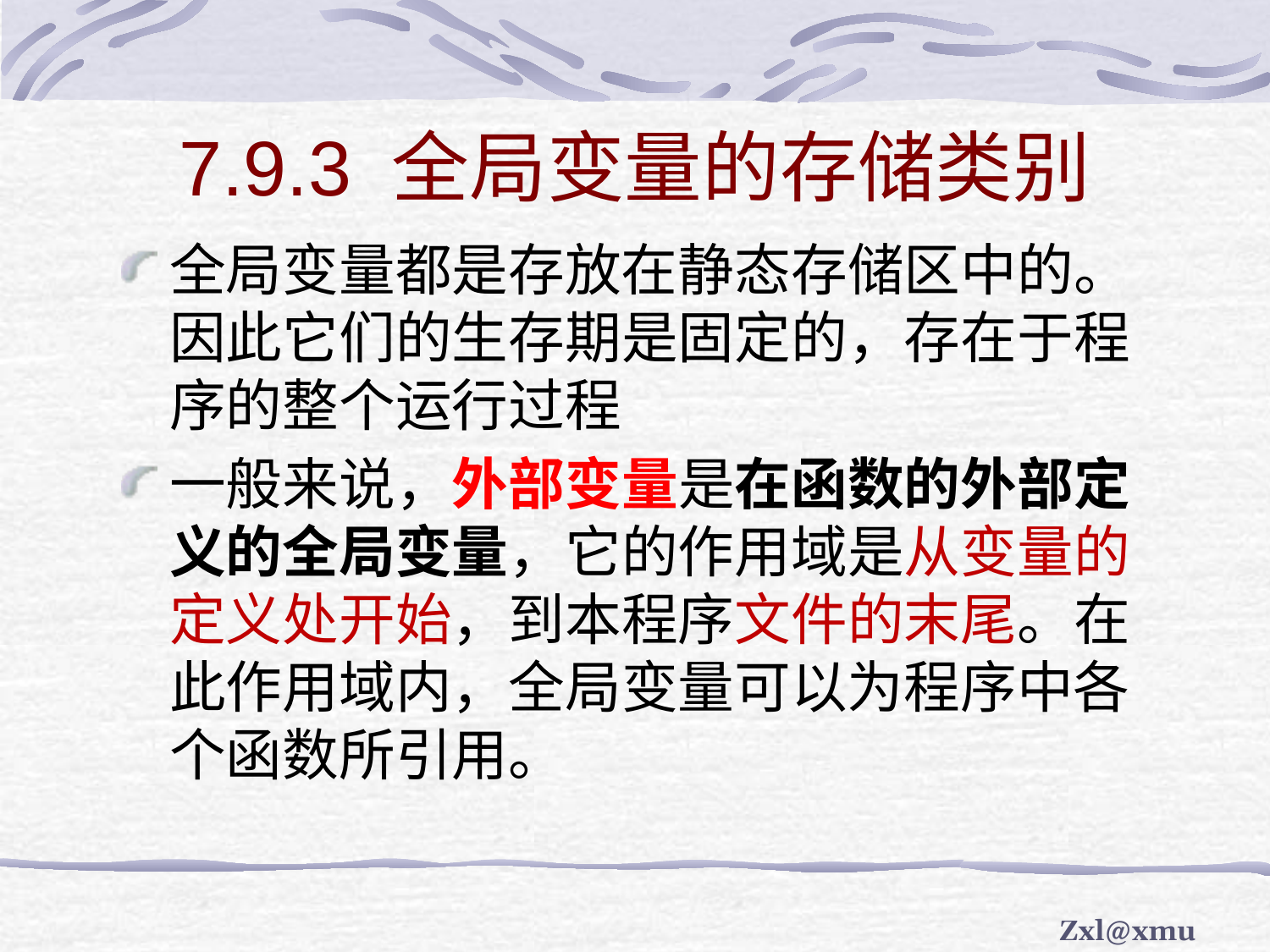

# 7.9.3 全局变量的存储类别
全局变量都是存放在静态存储区中的。因此它们的生存期是固定的，存在于程序的整个运行过程
一般来说，外部变量是在函数的外部定义的全局变量，它的作用域是从变量的定义处开始，到本程序文件的末尾。在此作用域内，全局变量可以为程序中各个函数所引用。